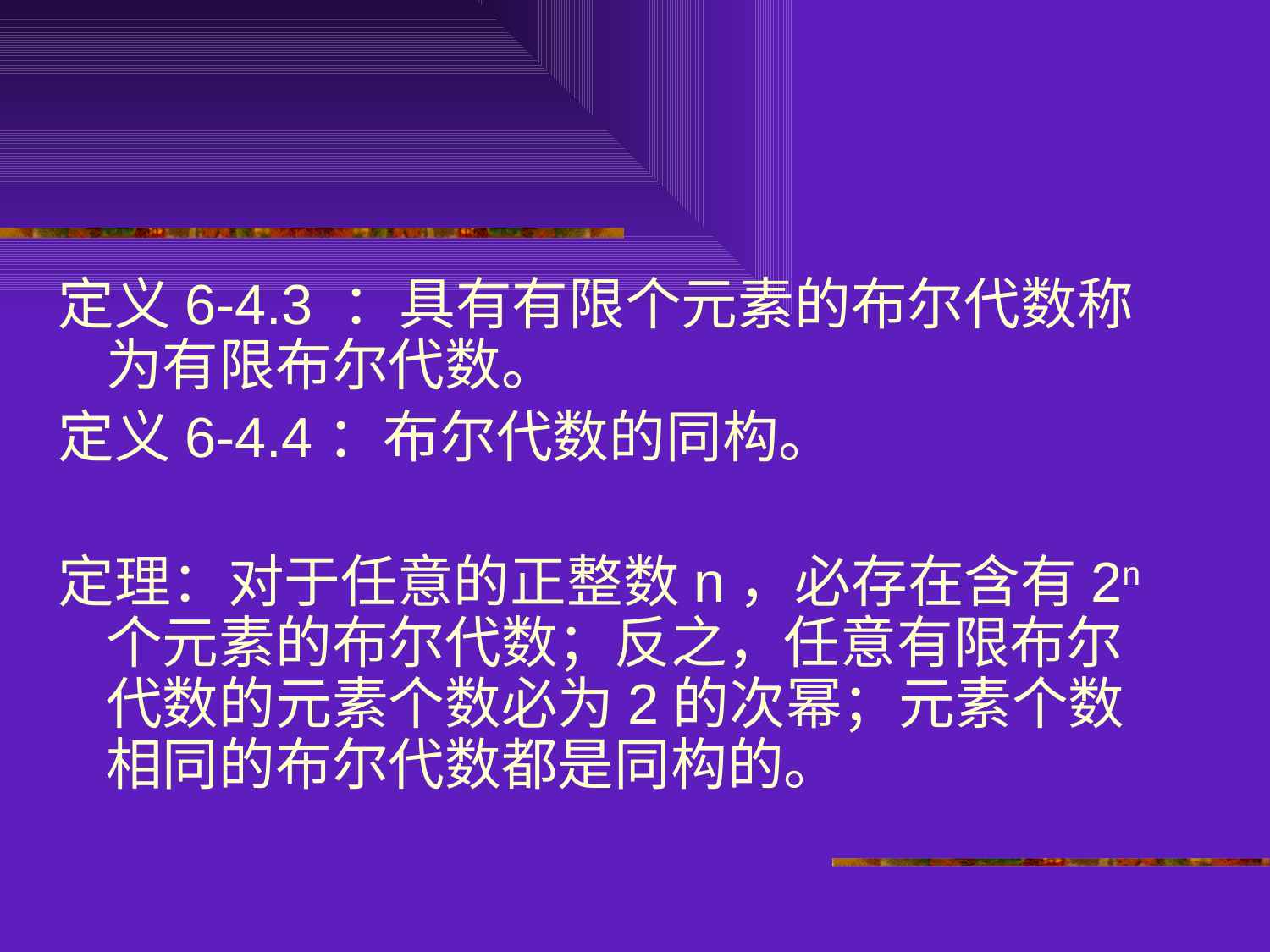

#
定义6-4.3 ：具有有限个元素的布尔代数称为有限布尔代数。
定义6-4.4：布尔代数的同构。

定理：对于任意的正整数n，必存在含有2n个元素的布尔代数；反之，任意有限布尔代数的元素个数必为2的次幂；元素个数相同的布尔代数都是同构的。